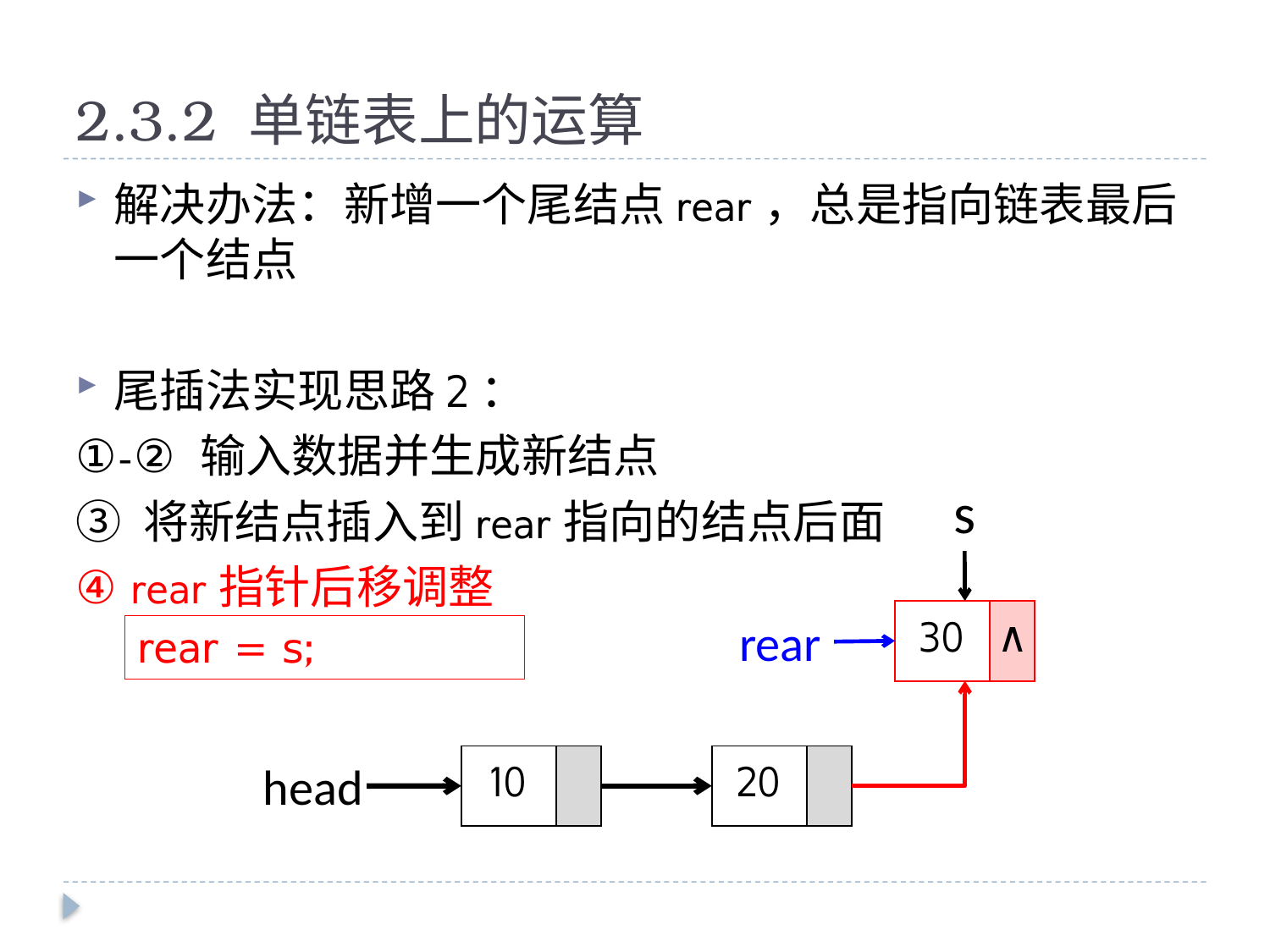

# 2.3.2 单链表上的运算
解决办法：新增一个尾结点rear，总是指向链表最后一个结点

尾插法实现思路2：
①-② 输入数据并生成新结点
③ 将新结点插入到rear指向的结点后面
④ rear指针后移调整
s
| 30 | ∧ |
| --- | --- |
rear
rear = s;
| 10 |  |
| --- | --- |
| 20 |  |
| --- | --- |
head